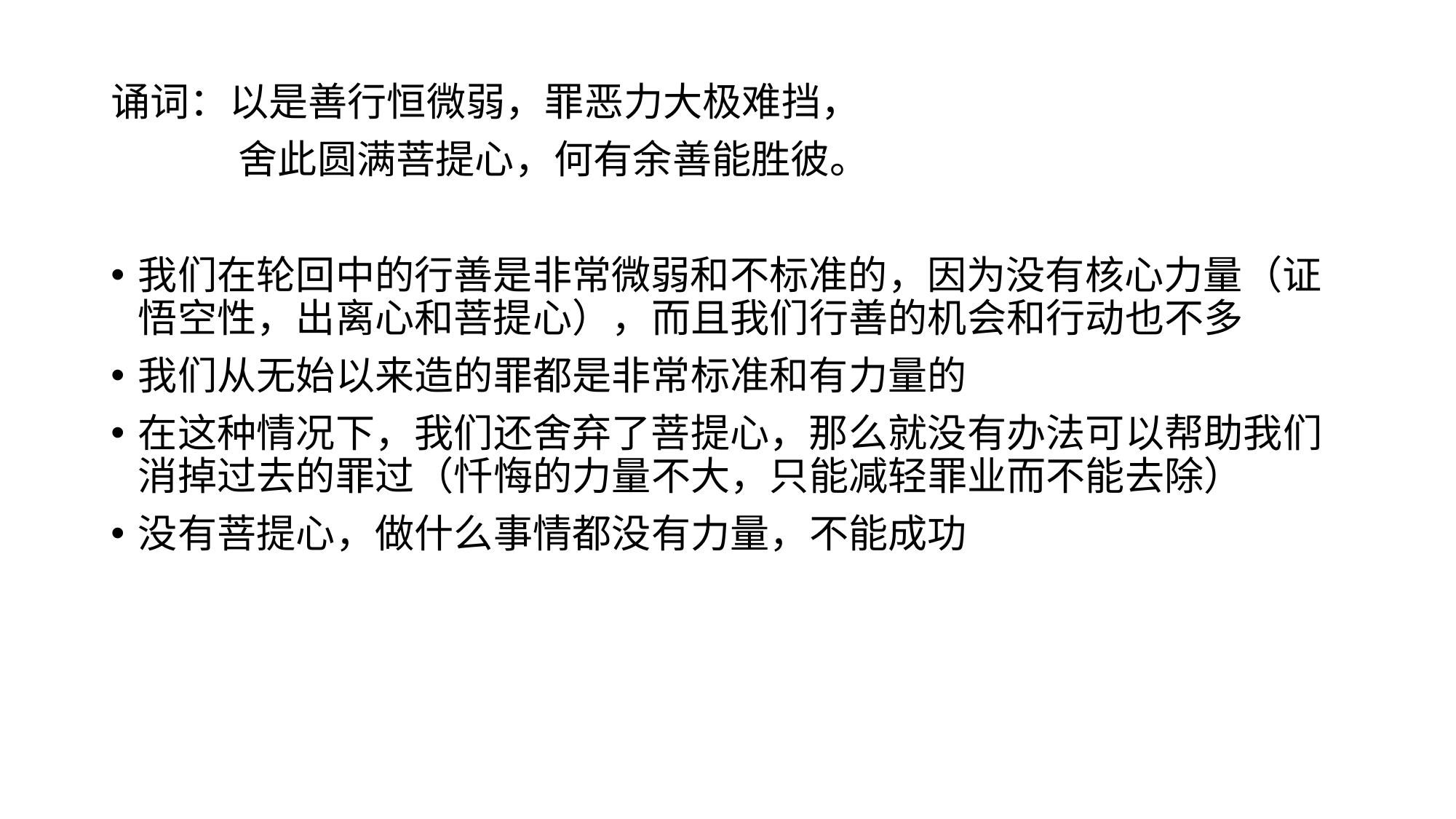

诵词：以是善行恒微弱，罪恶力大极难挡，
	 舍此圆满菩提心，何有余善能胜彼。

我们在轮回中的行善是非常微弱和不标准的，因为没有核心力量（证悟空性，出离心和菩提心），而且我们行善的机会和行动也不多
我们从无始以来造的罪都是非常标准和有力量的
在这种情况下，我们还舍弃了菩提心，那么就没有办法可以帮助我们消掉过去的罪过（忏悔的力量不大，只能减轻罪业而不能去除）
没有菩提心，做什么事情都没有力量，不能成功